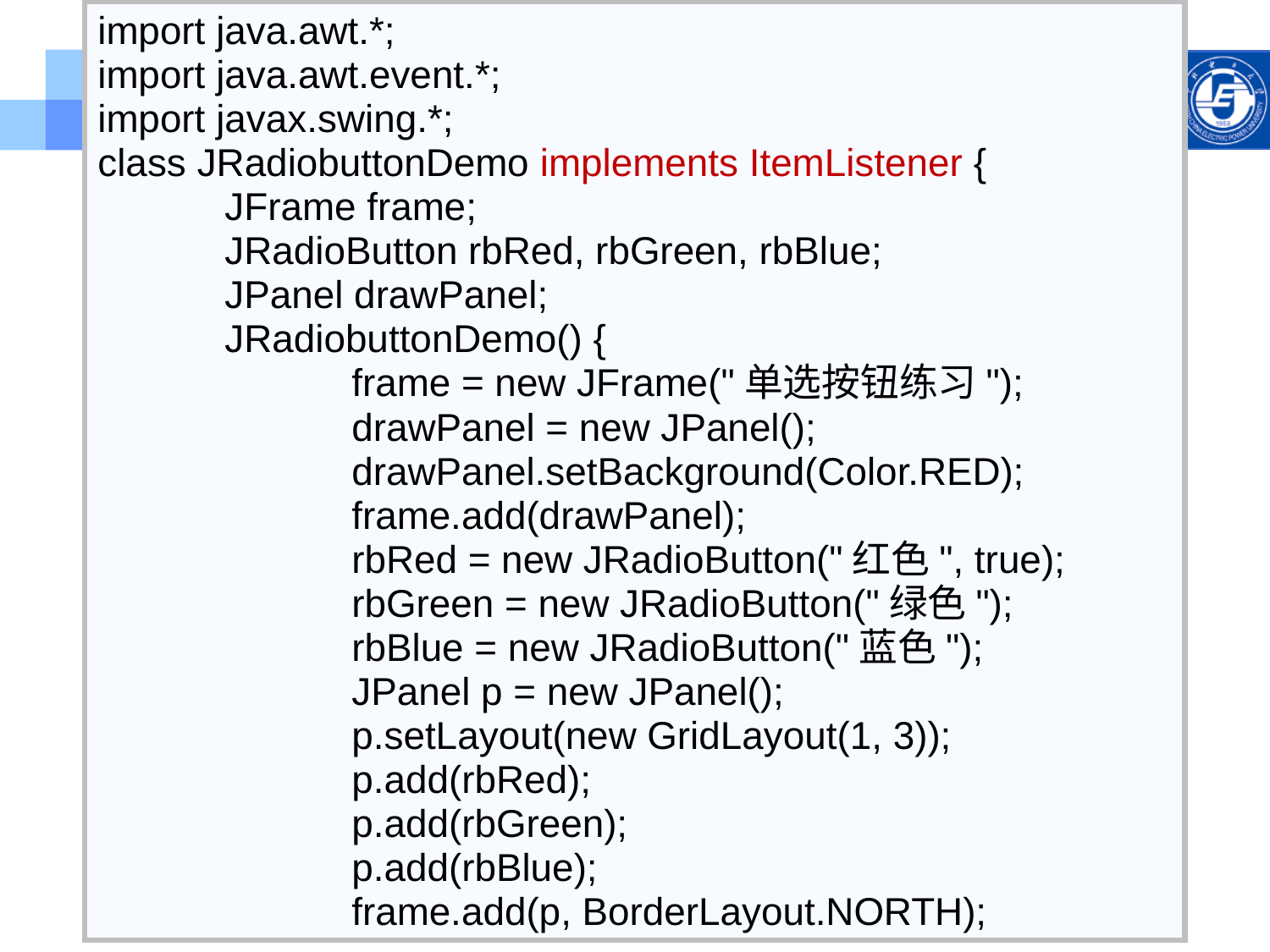

import java.awt.*;
import java.awt.event.*;
import javax.swing.*;
class JRadiobuttonDemo implements ItemListener {
	JFrame frame;
	JRadioButton rbRed, rbGreen, rbBlue;
	JPanel drawPanel;
	JRadiobuttonDemo() {
		frame = new JFrame("单选按钮练习");
		drawPanel = new JPanel();
		drawPanel.setBackground(Color.RED);
		frame.add(drawPanel);
		rbRed = new JRadioButton("红色", true);
		rbGreen = new JRadioButton("绿色");
		rbBlue = new JRadioButton("蓝色");
		JPanel p = new JPanel();					p.setLayout(new GridLayout(1, 3));
		p.add(rbRed);
		p.add(rbGreen);
		p.add(rbBlue);
		frame.add(p, BorderLayout.NORTH);